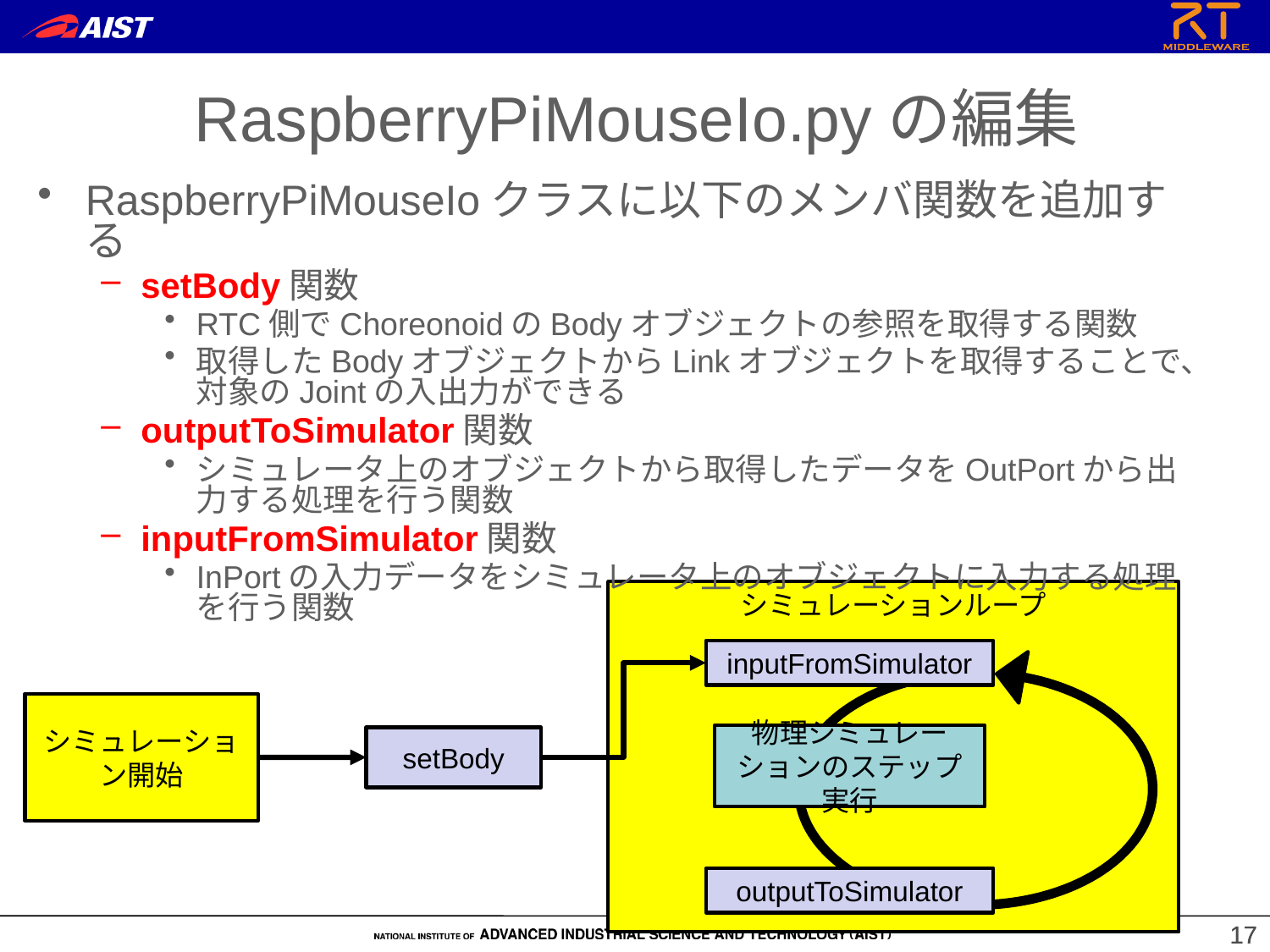

RaspberryPiMouseIo.pyの編集
RaspberryPiMouseIoクラスに以下のメンバ関数を追加する
setBody関数
RTC側でChoreonoidのBodyオブジェクトの参照を取得する関数
取得したBodyオブジェクトからLinkオブジェクトを取得することで、対象のJointの入出力ができる
outputToSimulator関数
シミュレータ上のオブジェクトから取得したデータをOutPortから出力する処理を行う関数
inputFromSimulator関数
InPortの入力データをシミュレータ上のオブジェクトに入力する処理を行う関数

シミュレーションループ

inputFromSimulator
シミュレーション開始
物理シミュレーションのステップ実行
setBody
outputToSimulator
17
17